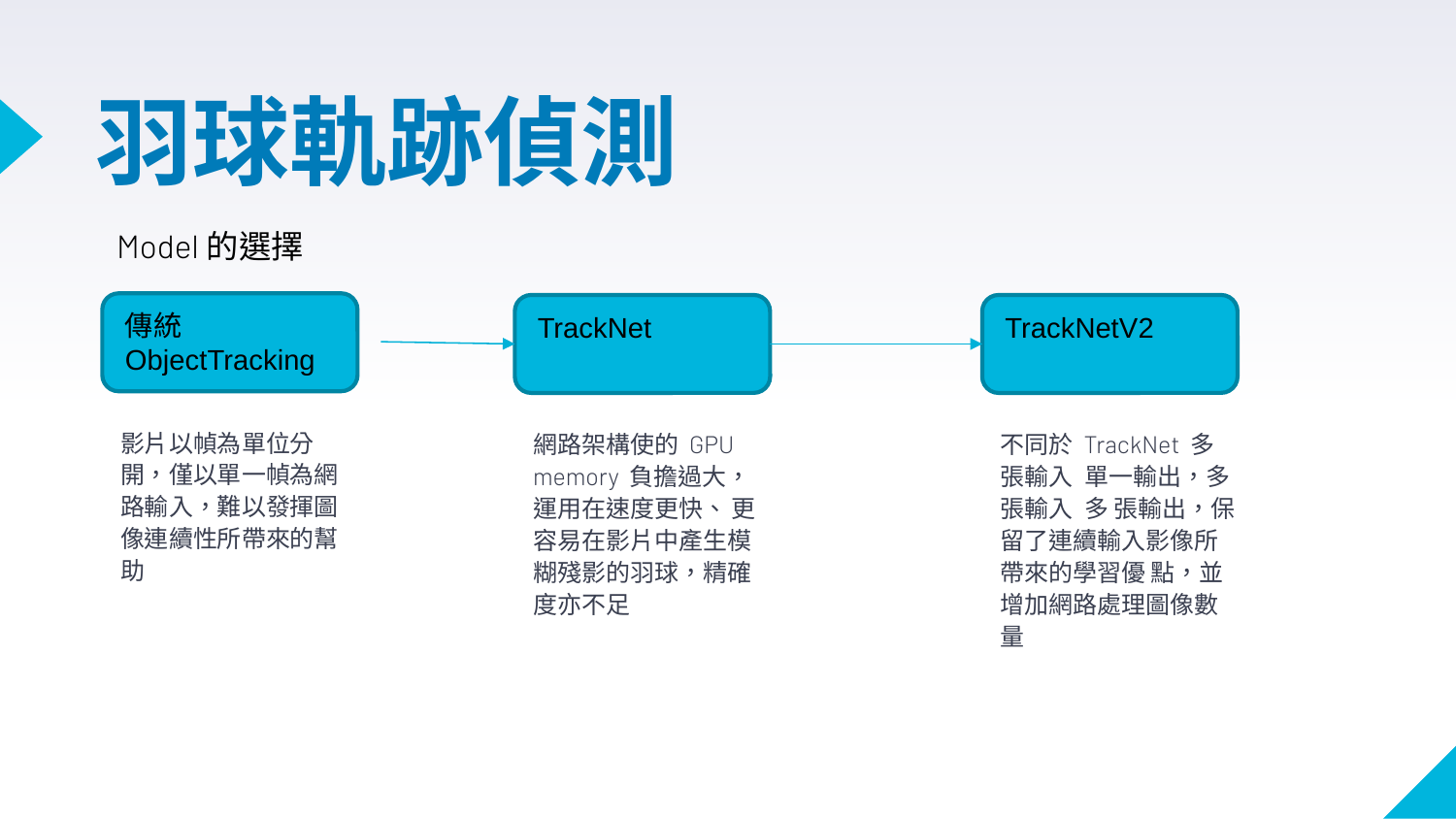

# 羽球軌跡偵測
Model的選擇

傳統ObjectTracking
TrackNet
TrackNetV2
影片以幀為單位分開，僅以單一幀為網路輸入，難以發揮圖像連續性所帶來的幫助
網路架構使的 GPU memory 負擔過大，運用在速度更快、 更容易在影片中產生模糊殘影的羽球，精確度亦不足
不同於 TrackNet 多張輸入­單一輸出，多張輸入­多 張輸出，保留了連續輸入影像所帶來的學習優 點，並增加網路處理圖像數量